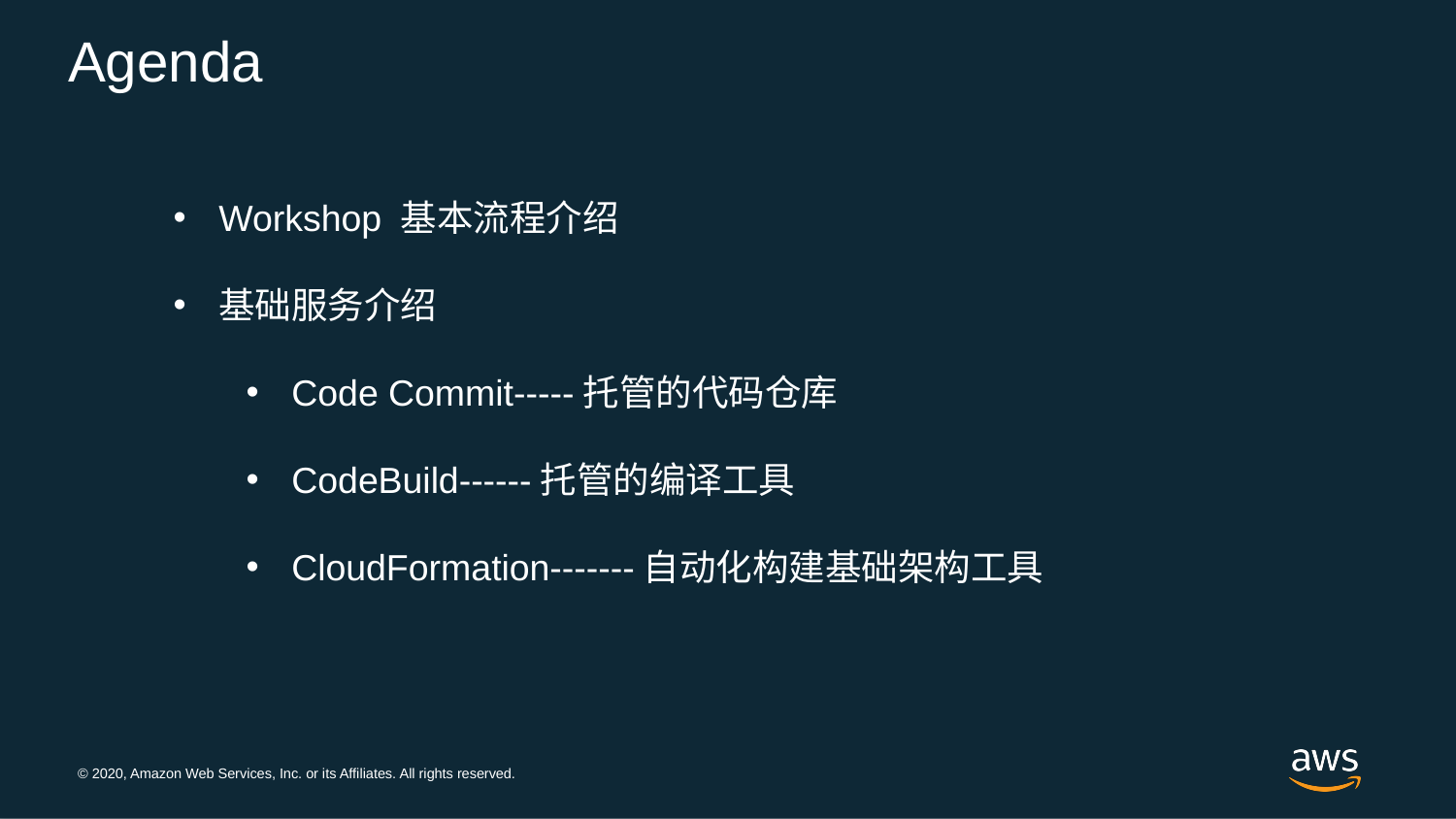

# Agenda
Workshop 基本流程介绍
基础服务介绍
Code Commit-----托管的代码仓库
CodeBuild------托管的编译工具
CloudFormation-------自动化构建基础架构工具